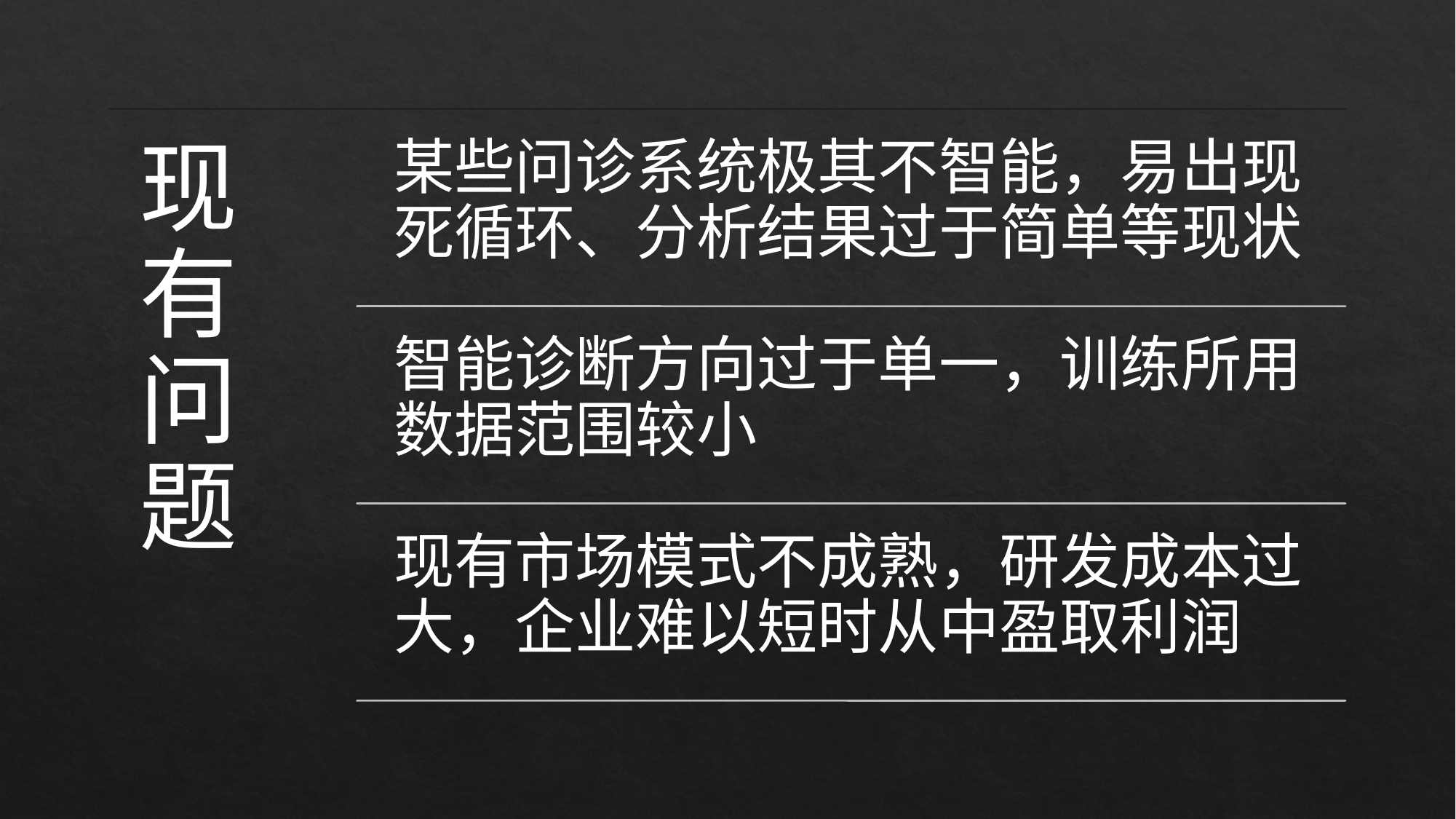

现有问题
某些问诊系统极其不智能，易出现死循环、分析结果过于简单等现状
智能诊断方向过于单一，训练所用数据范围较小
现有市场模式不成熟，研发成本过大，企业难以短时从中盈取利润